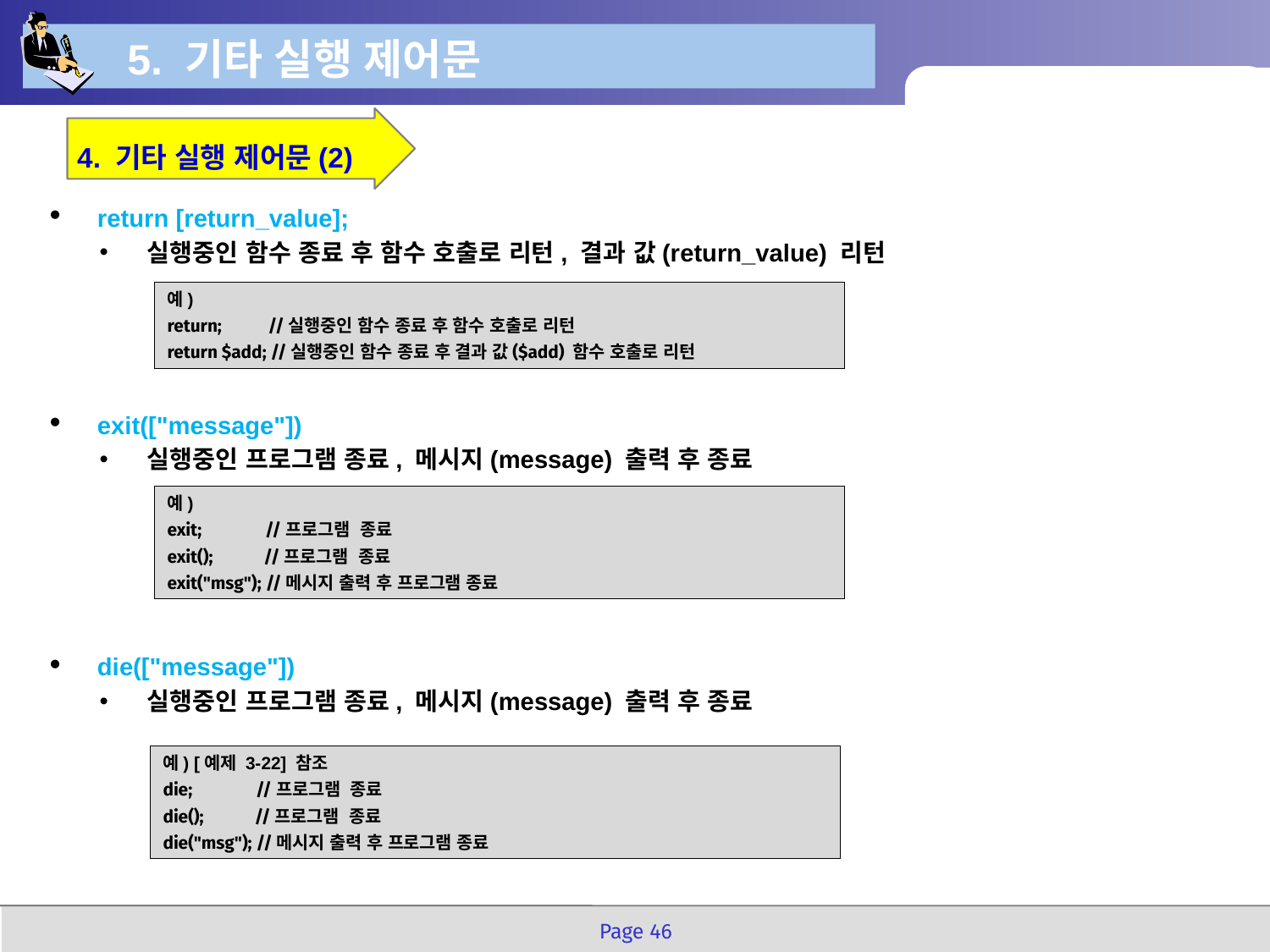

5. 기타 실행 제어문
4. 기타 실행 제어문(2)
return [return_value];
실행중인 함수 종료 후 함수 호출로 리턴, 결과 값(return_value) 리턴

exit(["message"])
실행중인 프로그램 종료, 메시지(message) 출력 후 종료

die(["message"])
실행중인 프로그램 종료, 메시지(message) 출력 후 종료

예)
return;           //실행중인 함수 종료 후 함수 호출로 리턴
return $add; //실행중인 함수 종료 후 결과 값($add) 함수 호출로 리턴
예)
exit;               //프로그램  종료
exit();            //프로그램  종료
exit("msg"); //메시지 출력 후 프로그램 종료
예) [예제 3-22] 참조
die;               //프로그램  종료
die();            //프로그램  종료
die("msg"); //메시지 출력 후 프로그램 종료
Page 46